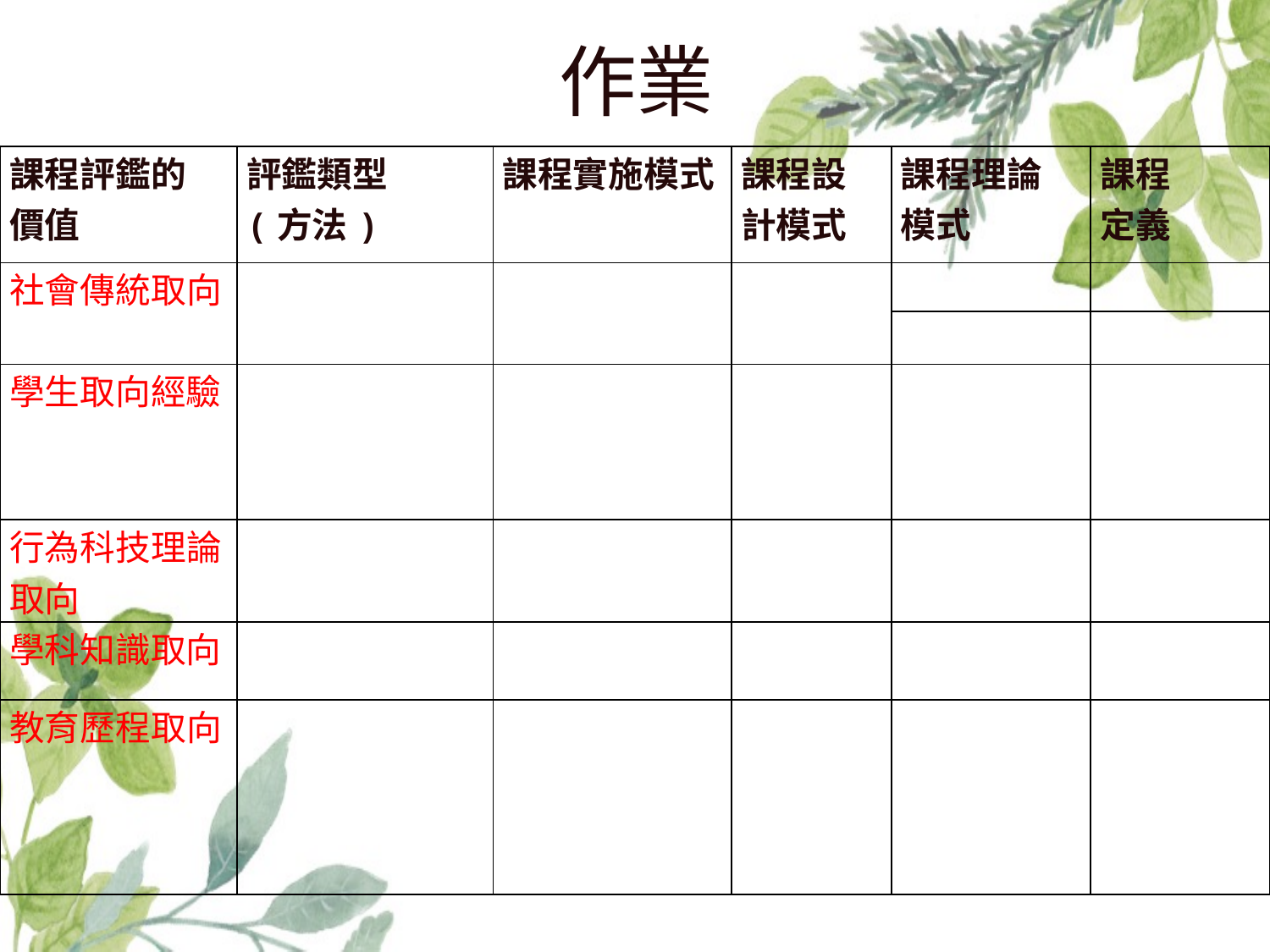

# 作業
| 課程評鑑的 價值 | 評鑑類型 (方法) | 課程實施模式 | 課程設計模式 | 課程理論 模式 | 課程 定義 |
| --- | --- | --- | --- | --- | --- |
| 社會傳統取向 |  |  |  |  |  |
|  |  |  |  |  |  |
| 學生取向經驗 |  |  |  |  |  |
| 行為科技理論取向 |  |  |  |  |  |
| 學科知識取向 |  |  |  |  |  |
| 教育歷程取向 |  |  |  |  |  |